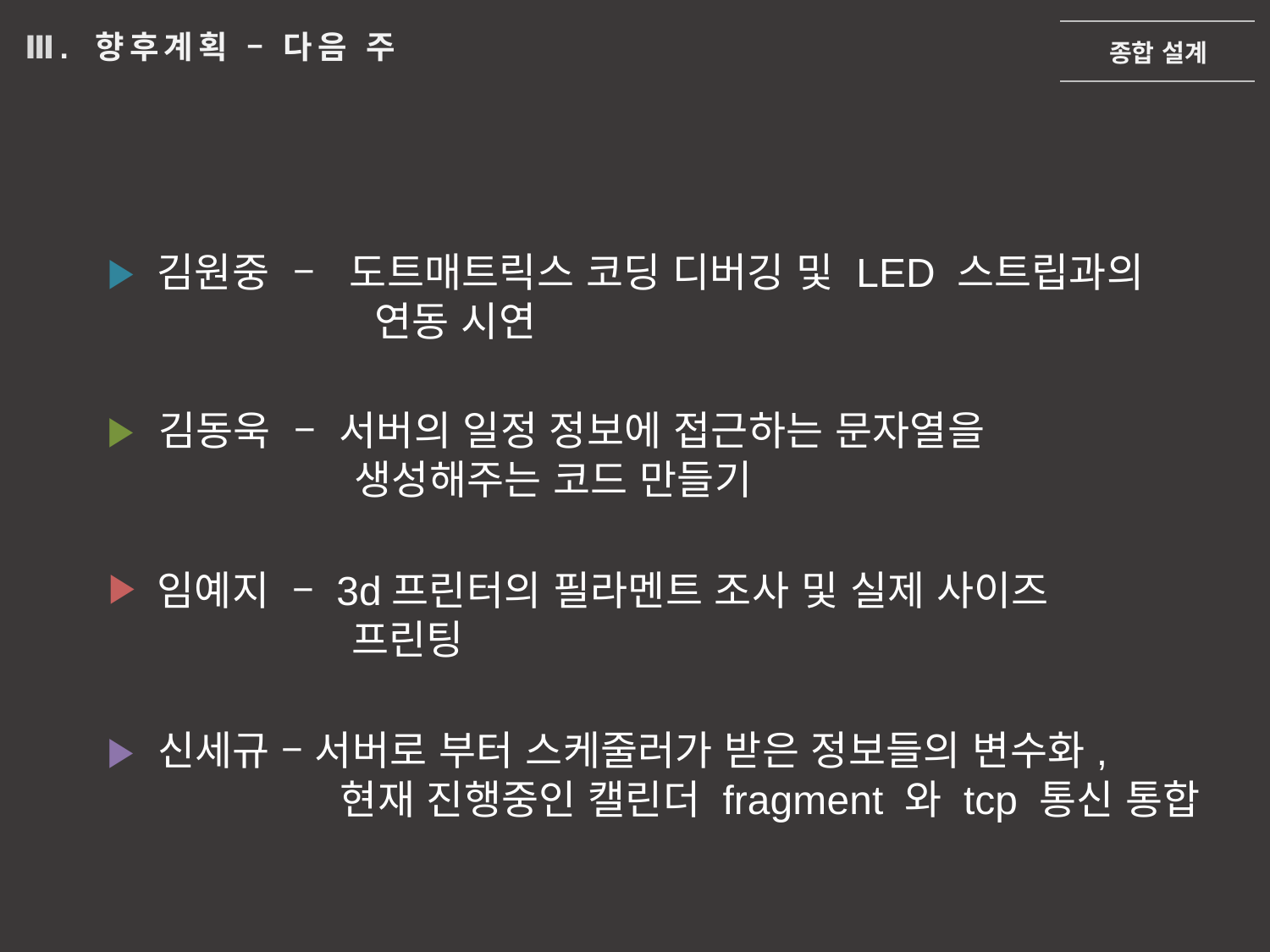

종합 설계
Ⅲ. 향후계획 – 다음 주

▶
김원중  –   도트매트릭스 코딩 디버깅 및 LED 스트립과의
	       연동 시연
▶
김동욱  –  서버의 일정 정보에 접근하는 문자열을 		      생성해주는 코드 만들기
▶
임예지  – 3d프린터의 필라멘트 조사 및 실제 사이즈
	     프린팅
▶
신세규 – 서버로 부터 스케줄러가 받은 정보들의 변수화,
	    현재 진행중인 캘린더 fragment 와 tcp 통신 통합